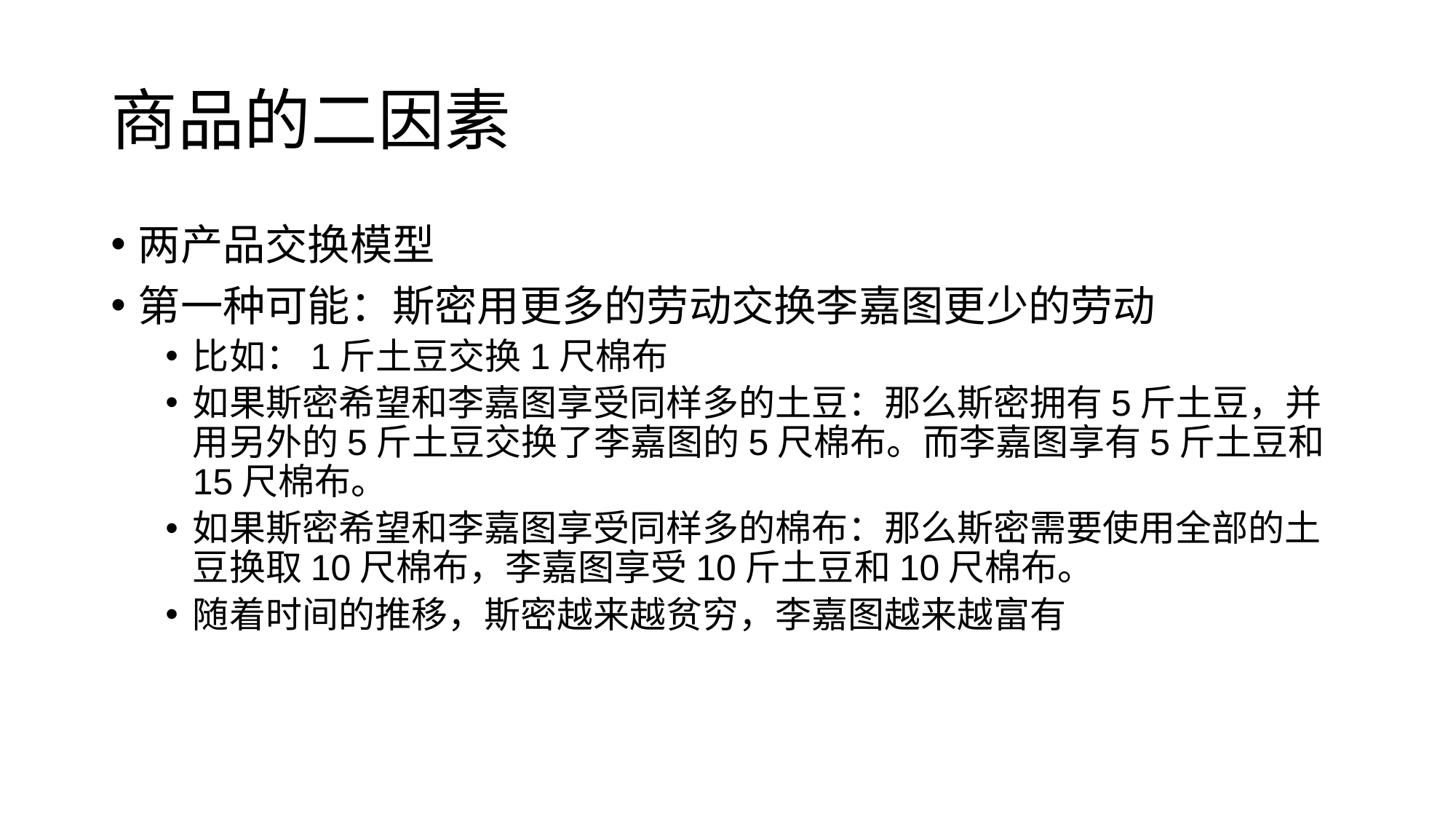

# 商品的二因素
两产品交换模型
第一种可能：斯密用更多的劳动交换李嘉图更少的劳动
比如：1斤土豆交换1尺棉布
如果斯密希望和李嘉图享受同样多的土豆：那么斯密拥有5斤土豆，并用另外的5斤土豆交换了李嘉图的5尺棉布。而李嘉图享有5斤土豆和15尺棉布。
如果斯密希望和李嘉图享受同样多的棉布：那么斯密需要使用全部的土豆换取10尺棉布，李嘉图享受10斤土豆和10尺棉布。
随着时间的推移，斯密越来越贫穷，李嘉图越来越富有